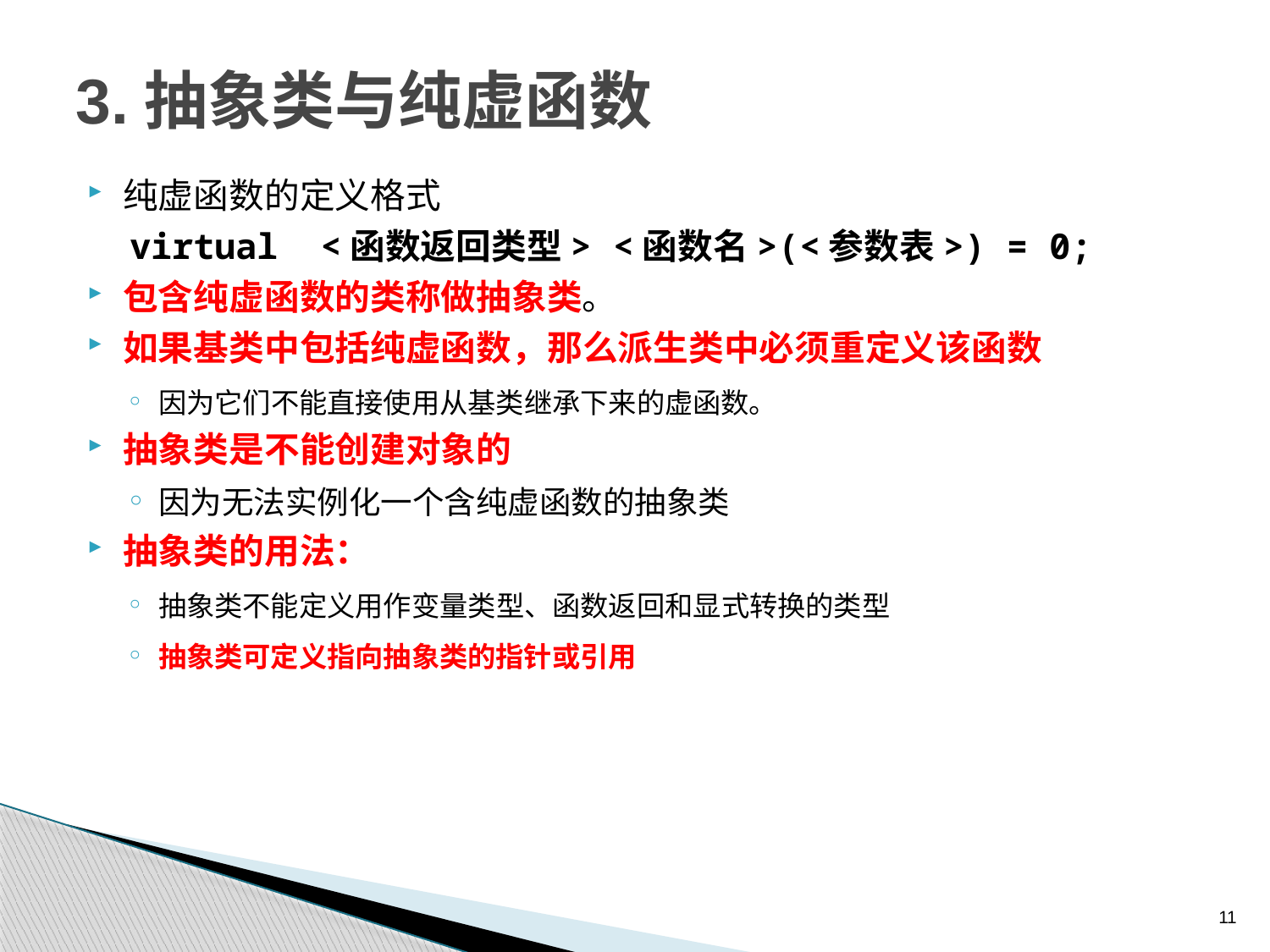

# 3.抽象类与纯虚函数
纯虚函数的定义格式
  virtual  <函数返回类型> <函数名>(<参数表>) = 0;
包含纯虚函数的类称做抽象类。
如果基类中包括纯虚函数，那么派生类中必须重定义该函数
因为它们不能直接使用从基类继承下来的虚函数。
抽象类是不能创建对象的
因为无法实例化一个含纯虚函数的抽象类
抽象类的用法：
抽象类不能定义用作变量类型、函数返回和显式转换的类型
抽象类可定义指向抽象类的指针或引用

11